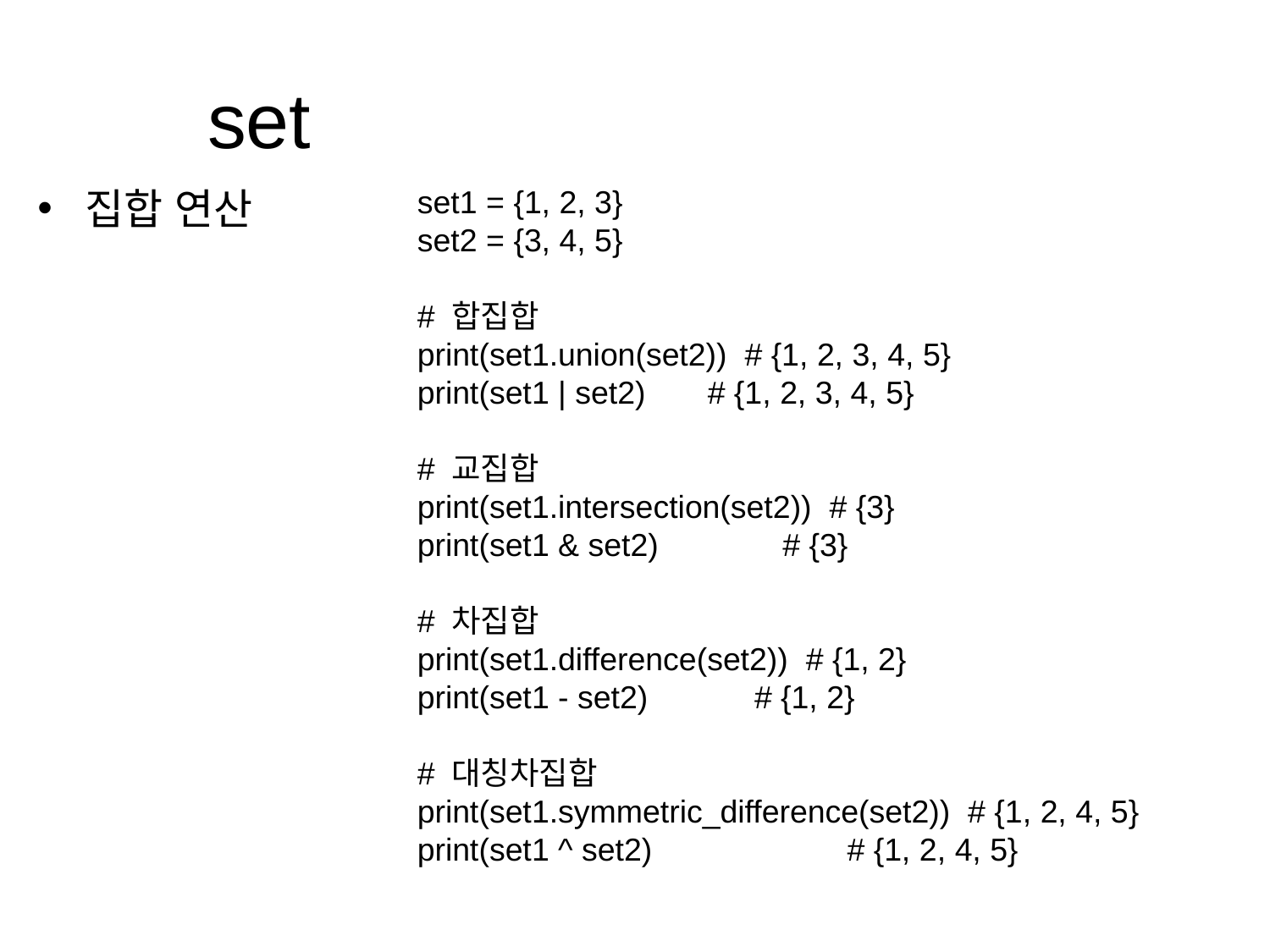

# set
집합 연산

set1 = {1, 2, 3}
set2 = {3, 4, 5}

# 합집합
print(set1.union(set2))  # {1, 2, 3, 4, 5}
print(set1 | set2)       # {1, 2, 3, 4, 5}

# 교집합
print(set1.intersection(set2))  # {3}
print(set1 & set2)              # {3}

# 차집합
print(set1.difference(set2))  # {1, 2}
print(set1 - set2)            # {1, 2}

# 대칭차집합
print(set1.symmetric_difference(set2))  # {1, 2, 4, 5}
print(set1 ^ set2)                      # {1, 2, 4, 5}